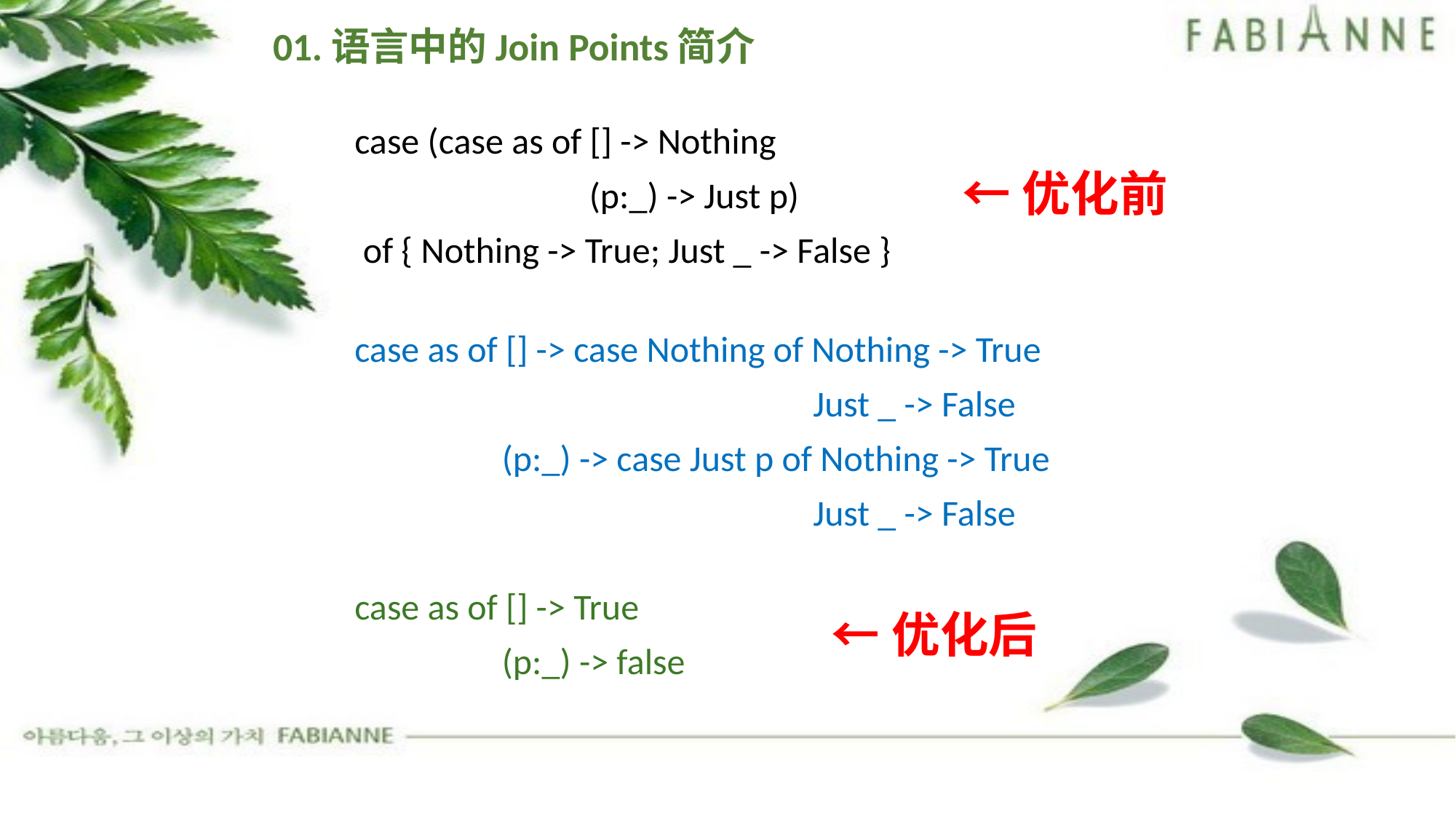

01.语言中的Join Points简介
case (case as of [] -> Nothing
		  (p:_) -> Just p)
 of { Nothing -> True; Just _ -> False }
←优化前
case as of [] -> case Nothing of Nothing -> True
                                                        Just _ -> False
                  (p:_) -> case Just p of Nothing -> True
                                                        Just _ -> False

case as of [] -> True
                  (p:_) -> false
←优化后